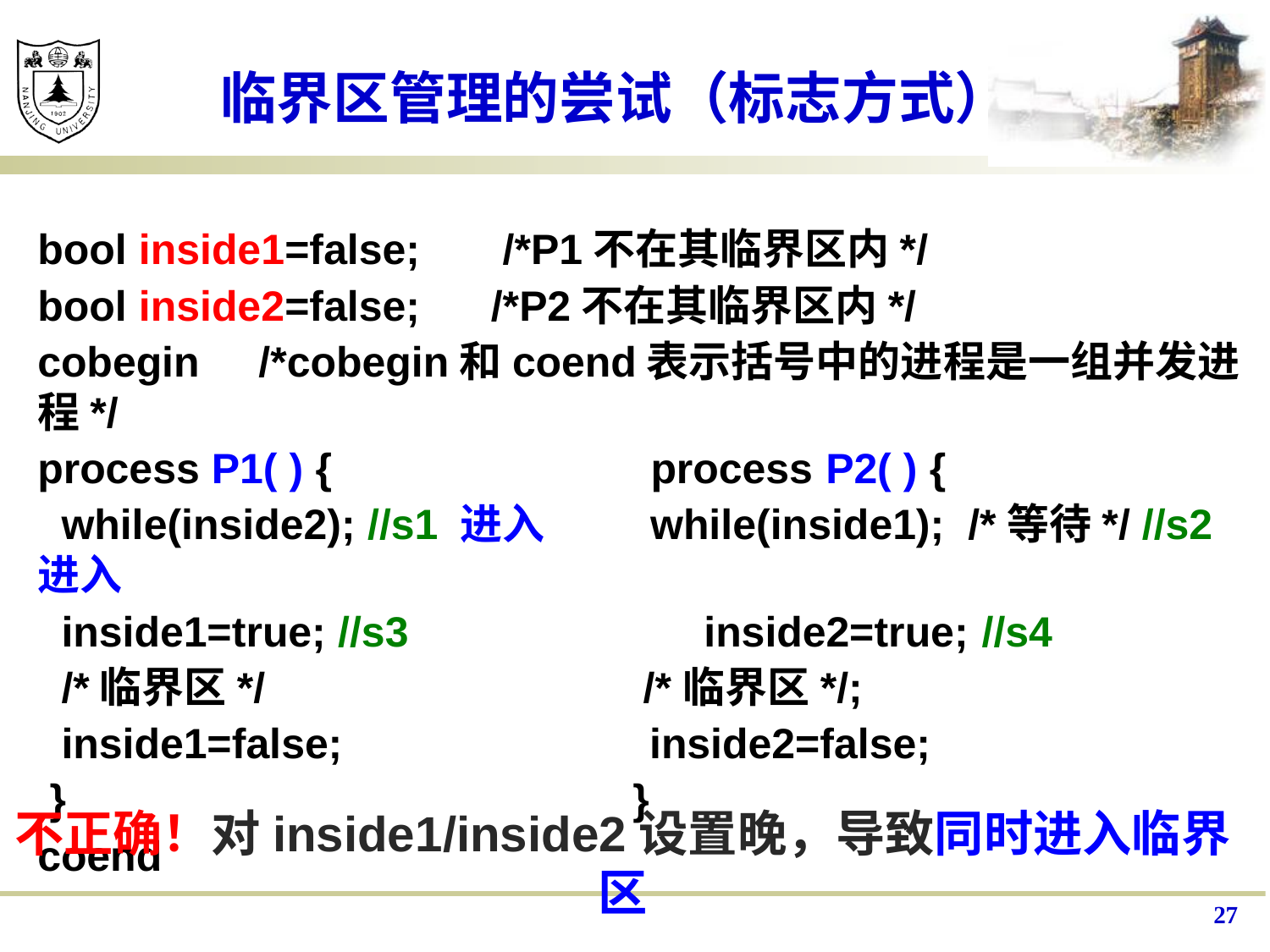

# 临界区管理的尝试（标志方式）
bool inside1=false;       /*P1不在其临界区内*/
bool inside2=false;      /*P2不在其临界区内*/
cobegin     /*cobegin和coend表示括号中的进程是一组并发进程*/
process P1( ) {                           process P2( ) {
  while(inside2); //s1 进入          while(inside1);  /*等待*/ //s2 进入
  inside1=true; //s3                         inside2=true; //s4
  /*临界区*/                                /*临界区*/;
  inside1=false;                          inside2=false;
 }                                                }
coend

不正确！对inside1/inside2设置晚，导致同时进入临界区
27